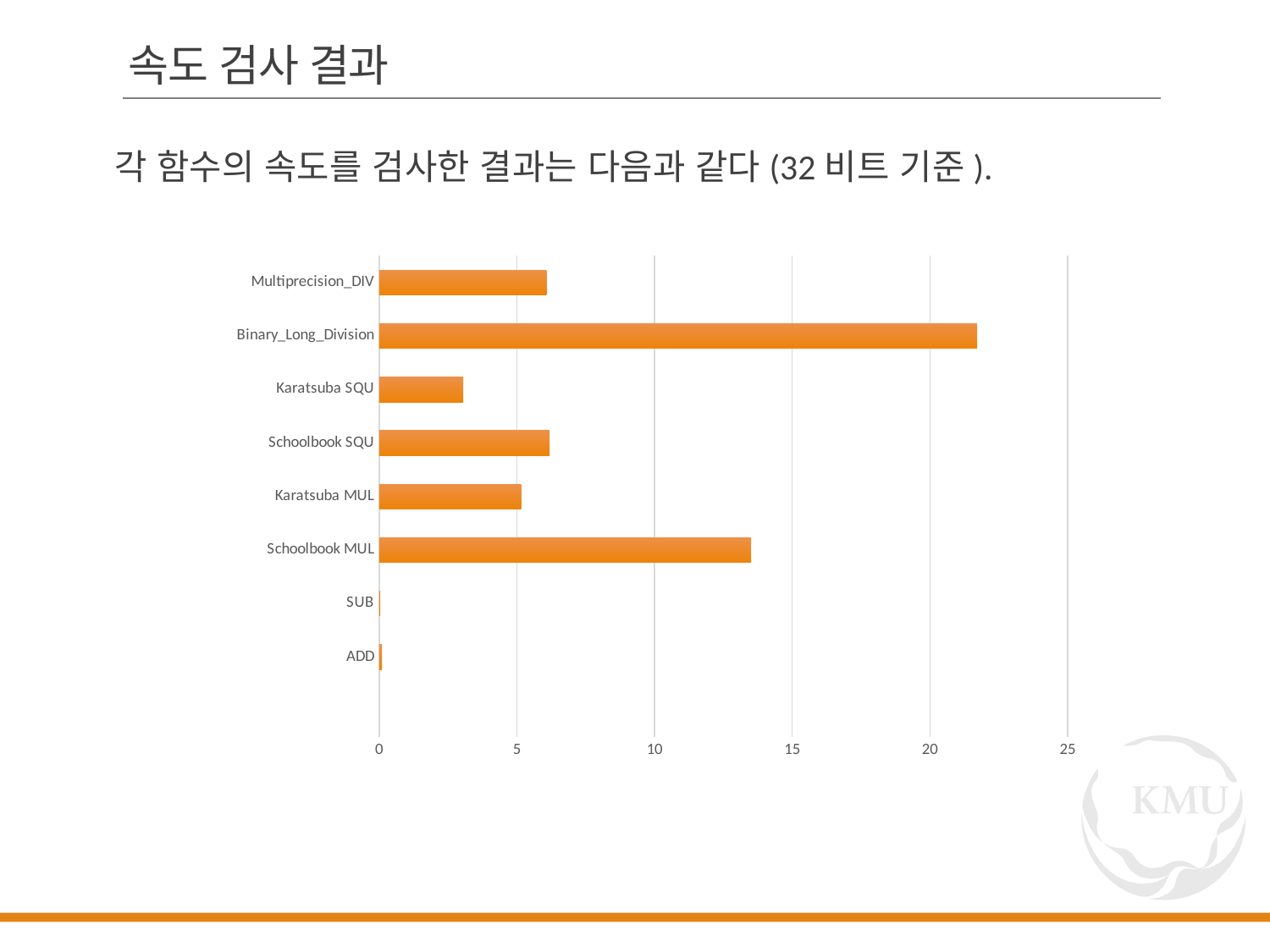

# 속도 검사 결과
각 함수의 속도를 검사한 결과는 다음과 같다(32비트 기준).

### Chart

| Category |  |
|---|---|
|  | None |
| ADD | 0.1 |
| SUB | 0.04 |
| Schoolbook MUL | 13.504 |
| Karatsuba MUL | 5.159 |
| Schoolbook SQU | 6.186 |
| Karatsuba SQU | 3.051 |
| Binary_Long_Division | 21.712 |
| Multiprecision_DIV | 6.074 |